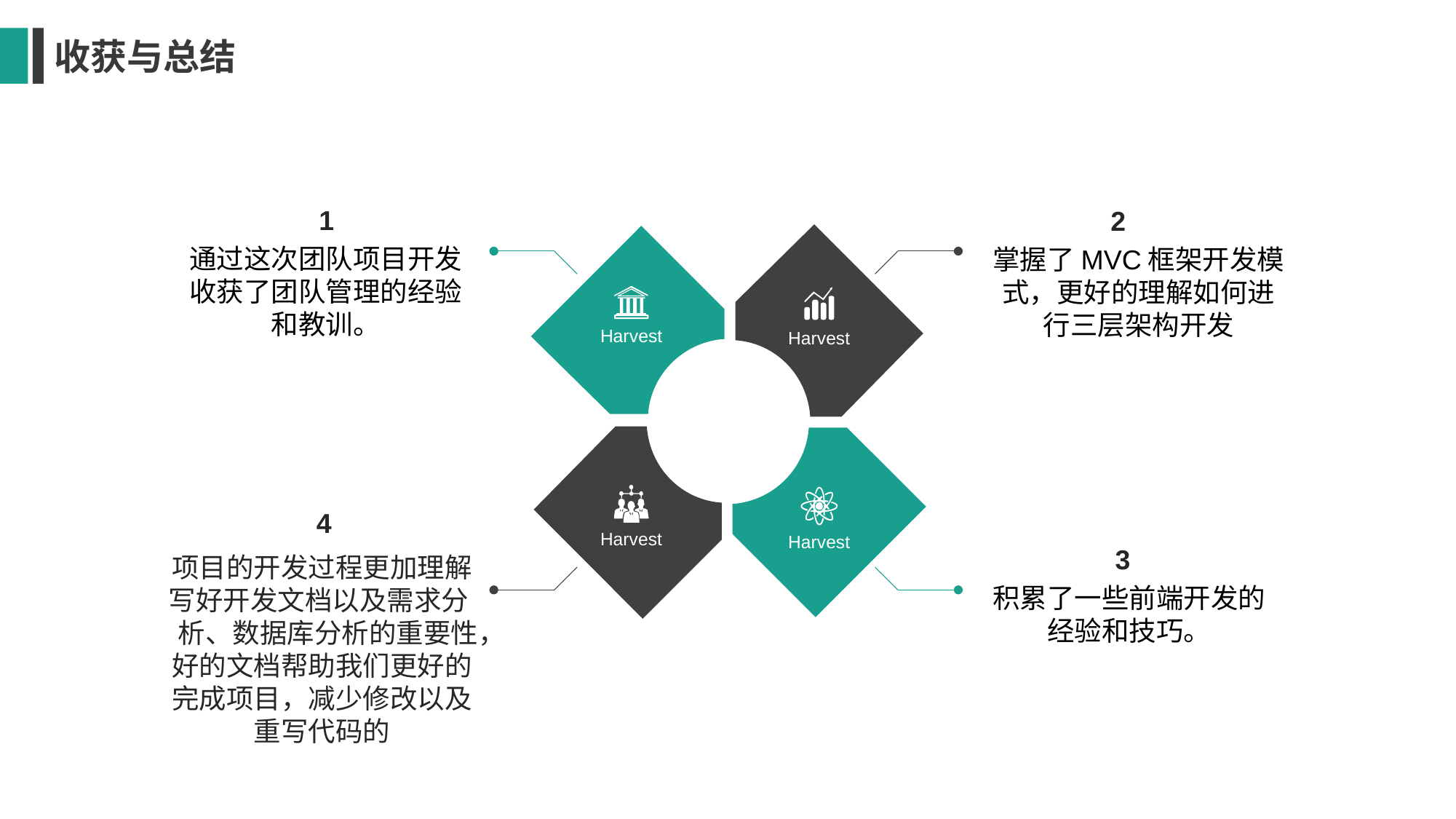

收获与总结
1
2

通过这次团队项目开发收获了团队管理的经验和教训。
掌握了MVC框架开发模式，更好的理解如何进行三层架构开发

Harvest
Harvest

4
Harvest
Harvest
3
项目的开发过程更加理解写好开发文档以及需求分
 析、数据库分析的重要性，好的文档帮助我们更好的完成项目，减少修改以及重写代码的
积累了一些前端开发的经验和技巧。